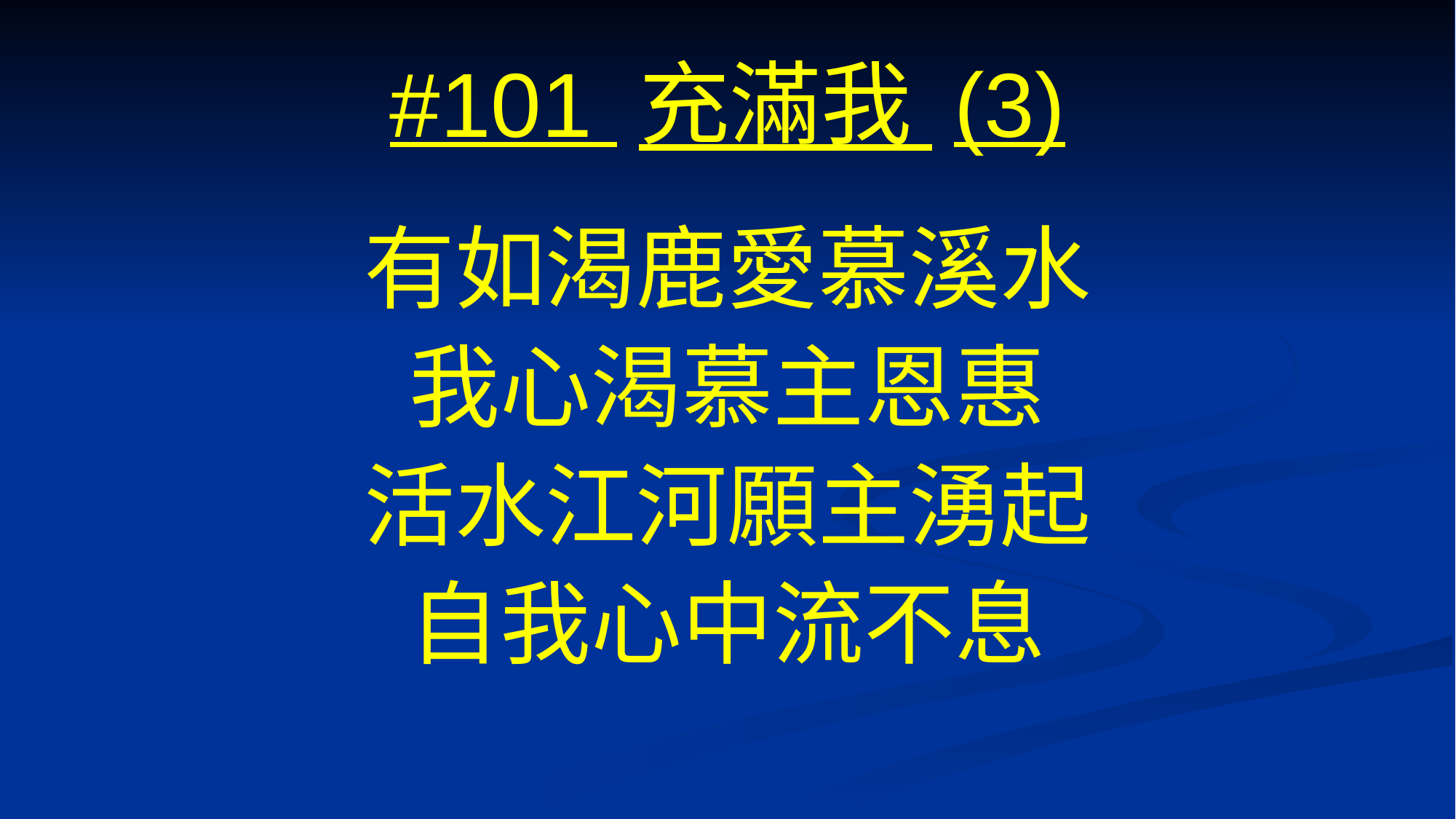

# #101 充滿我 (3)
有如渴鹿愛慕溪水
我心渴慕主恩惠
活水江河願主湧起
自我心中流不息